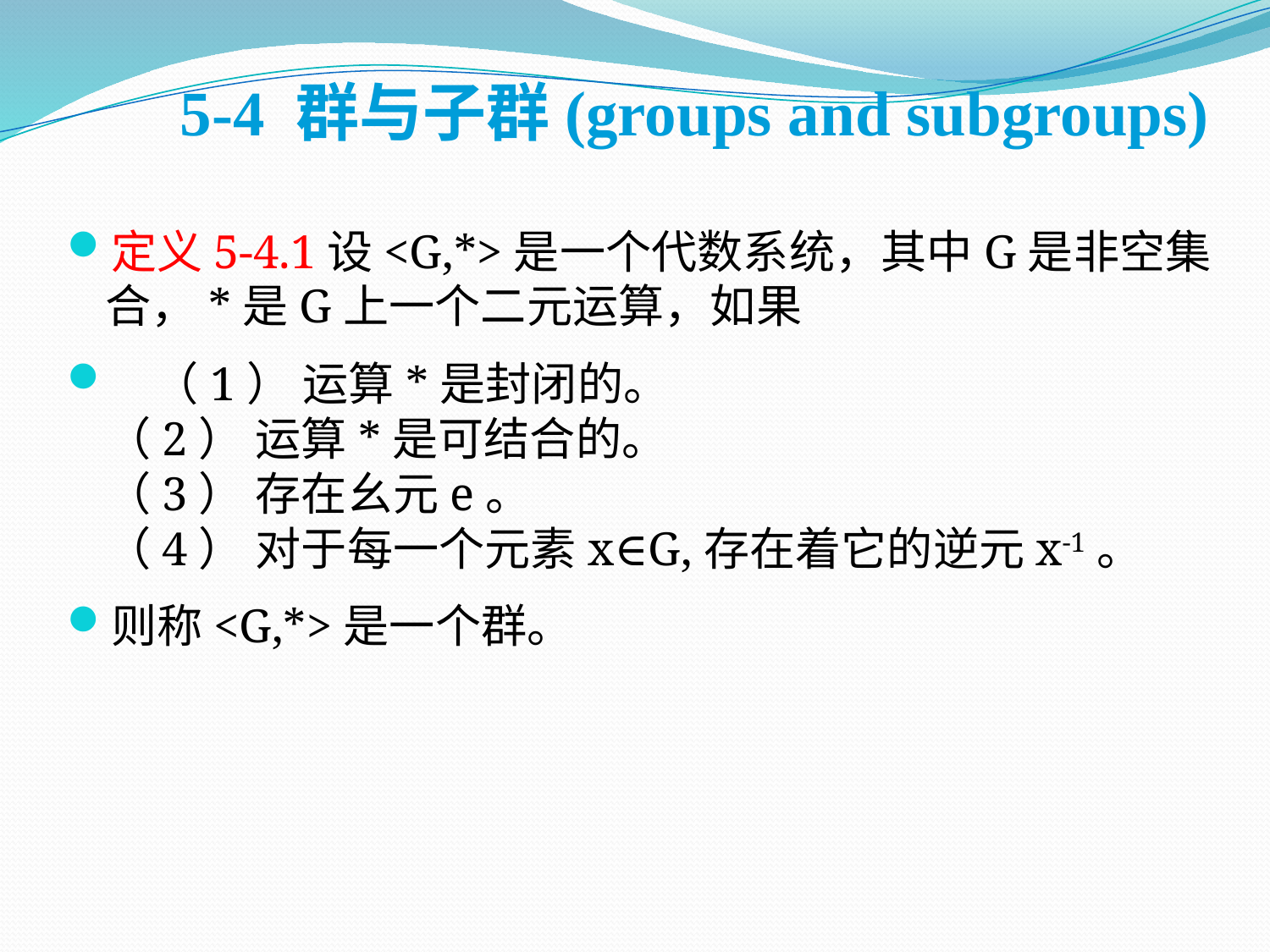

5-4 群与子群(groups and subgroups)
定义5-4.1设<G,*>是一个代数系统，其中G是非空集合，*是G上一个二元运算，如果
   （1） 运算*是封闭的。
（2） 运算*是可结合的。
（3） 存在幺元e。
（4） 对于每一个元素x∈G,存在着它的逆元x-1。
则称<G,*>是一个群。